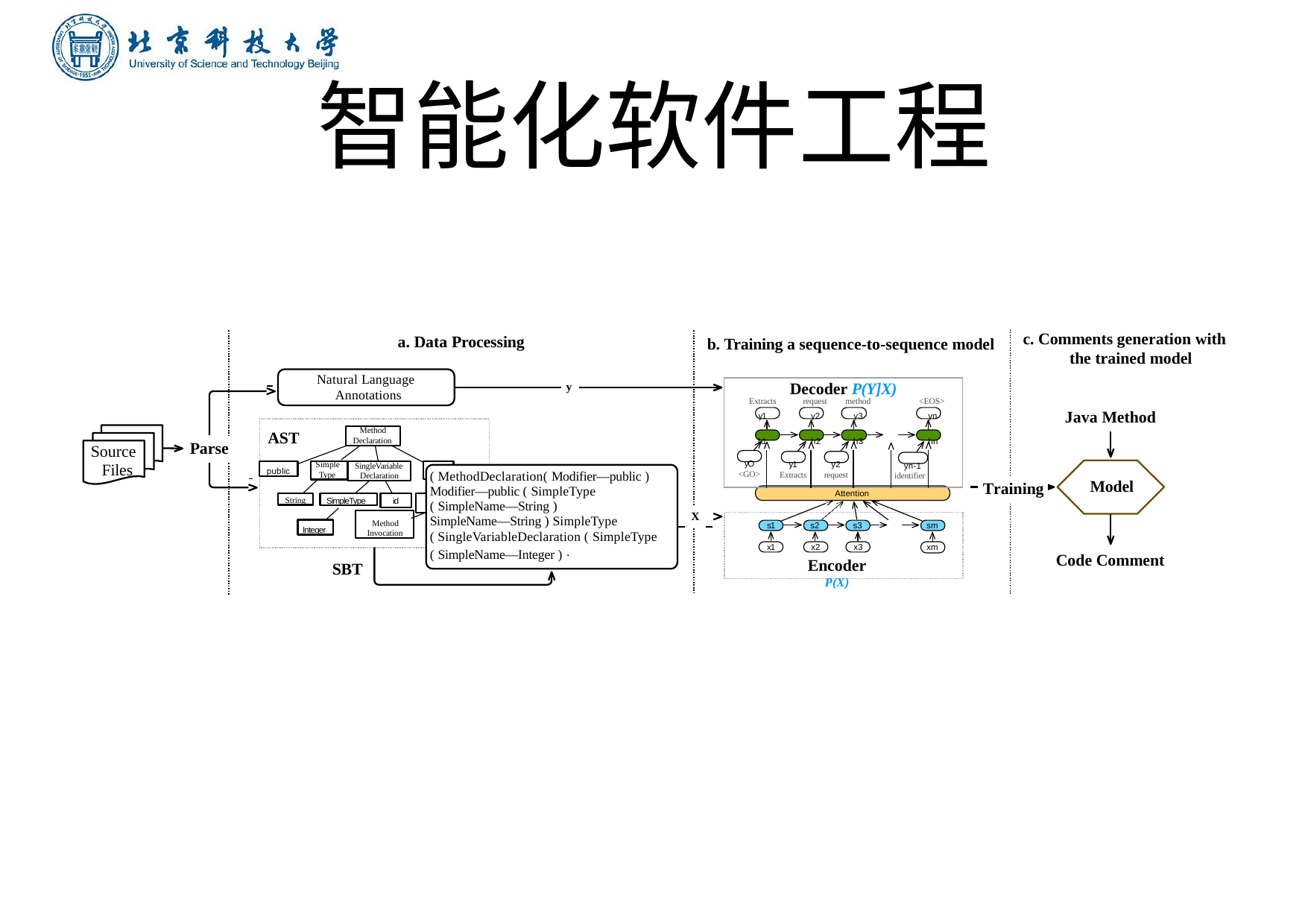

# 智能化软件⼯程
c. Comments generation with  the trained model

a. Data Processing

b. Training a sequence-to-sequence model

Natural Language  Annotations

y
| Decoder P(Y]X) Extracts request method <EOS> y1 y2 y3 yn h1 h2 h3 hn |  |  |  |  |  |
| --- | --- | --- | --- | --- | --- |
| yO <GO> | y1 Extracts | y2 request |  | yn-1 identifier |  |

Java Method

Method
Declaration

AST

Parse
Source  Files

public
Simple
Type
SingleVariable
Declaration

( MethodDeclaration( Modifier—public )
Block

Expression Statement•

Model

Training

Modifier—public ( SimpleType

Attention

SimpleType

String

id
( SimpleName—String )

X

Method  Invocation
SimpleName—String ) SimpleType
( SingleVariableDeclaration ( SimpleType

s1
s2
s3
sm
Integer

x2	x3
Encoder P(X)

x1
xm

( SimpleName—Integer ) ·

Code Comment
SBT